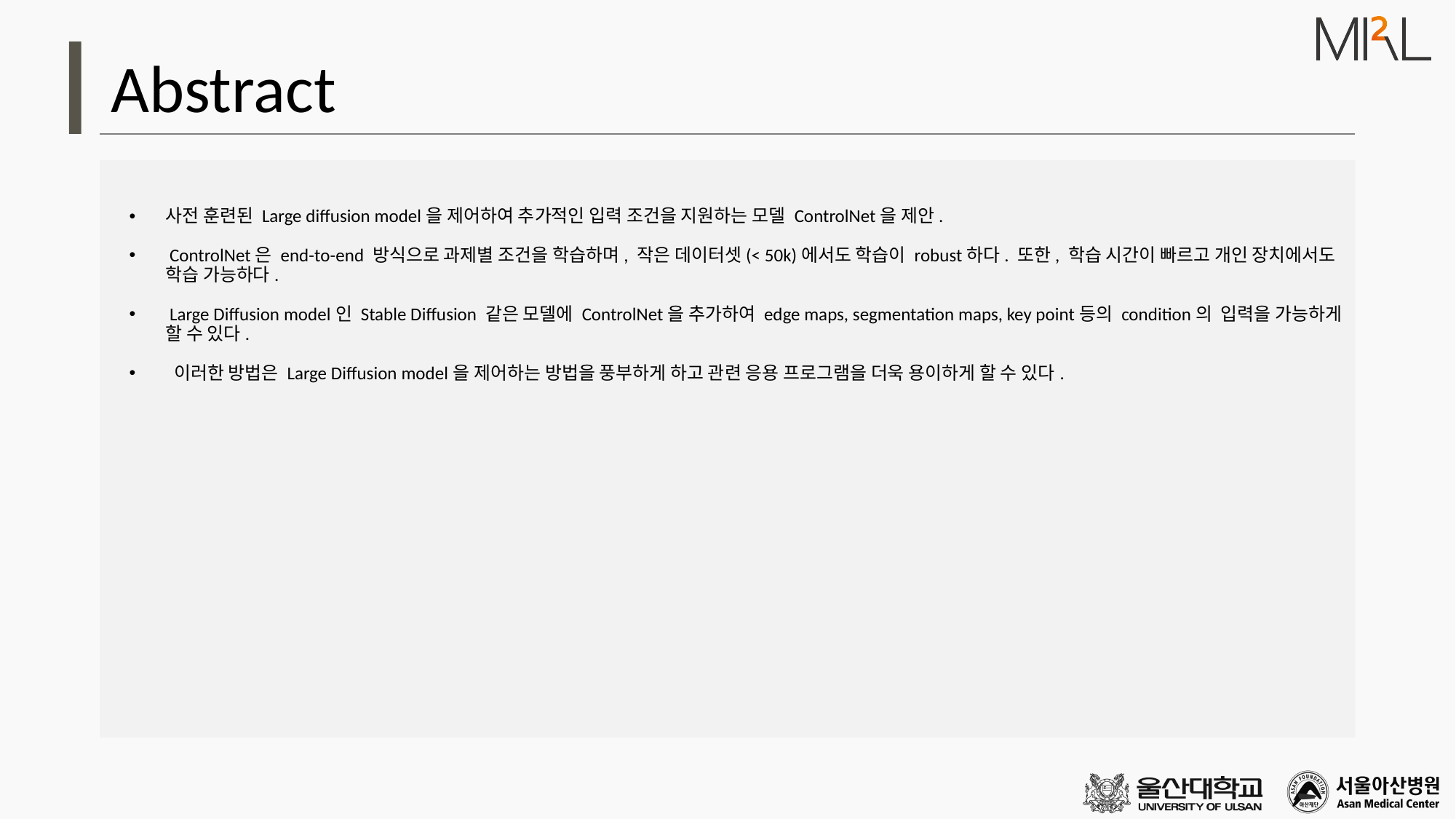

# Abstract

사전 훈련된 Large diffusion model을 제어하여 추가적인 입력 조건을 지원하는 모델 ControlNet을 제안.

 ControlNet은 end-to-end 방식으로 과제별 조건을 학습하며, 작은 데이터셋(< 50k)에서도 학습이 robust하다. 또한, 학습 시간이 빠르고 개인 장치에서도 학습 가능하다.

 Large Diffusion model인 Stable Diffusion 같은 모델에 ControlNet을 추가하여 edge maps, segmentation maps, key point등의 condition의  입력을 가능하게 할 수 있다.

 이러한 방법은 Large Diffusion model을 제어하는 방법을 풍부하게 하고 관련 응용 프로그램을 더욱 용이하게 할 수 있다.